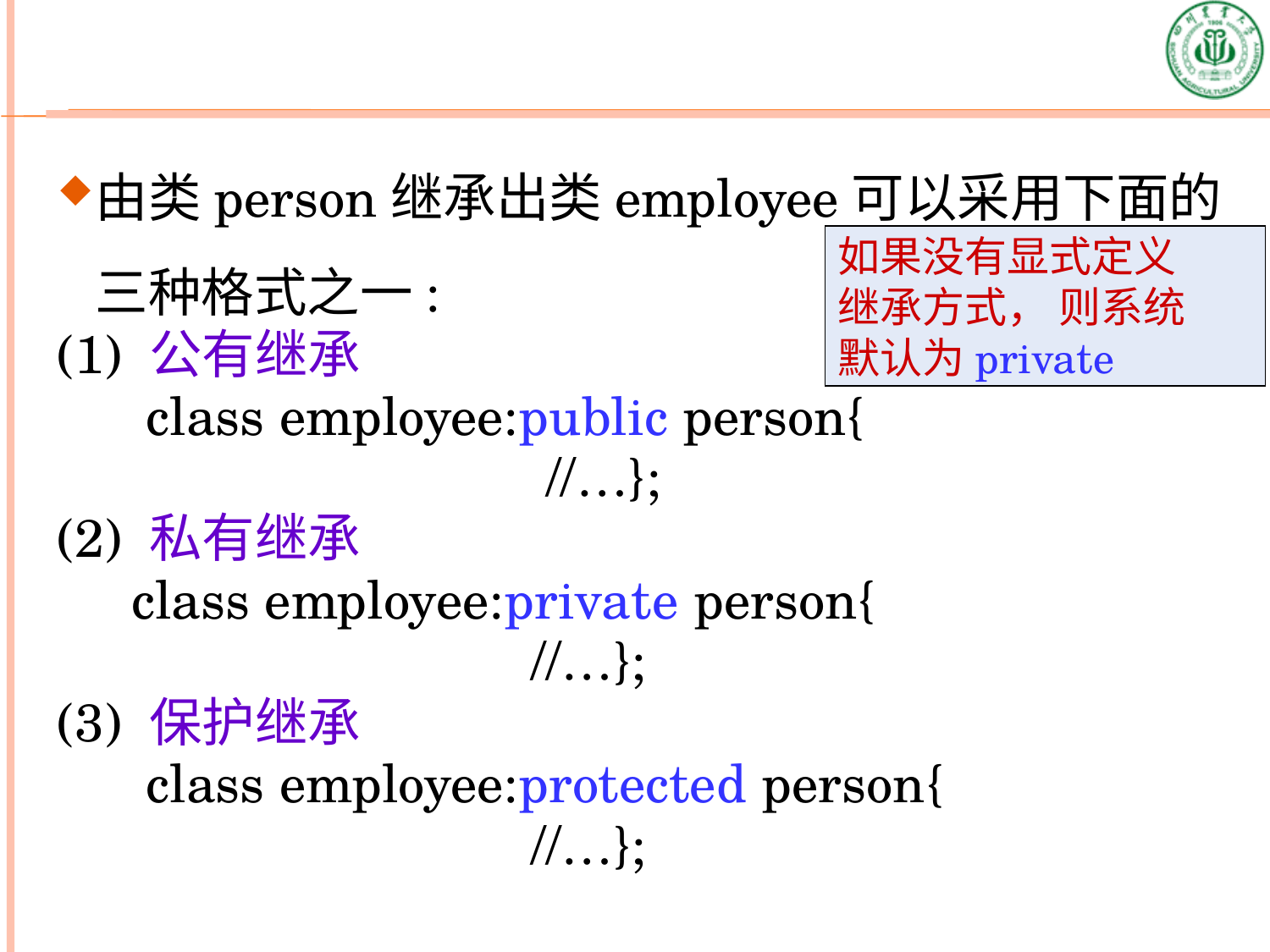

由类person继承出类employee可以采用下面的三种格式之一:
(1) 公有继承
      class employee:public person{
                                 //…};
(2) 私有继承
     class employee:private person{
                                //…};
(3) 保护继承
      class employee:protected person{
                                //…};
如果没有显式定义
继承方式， 则系统
默认为private